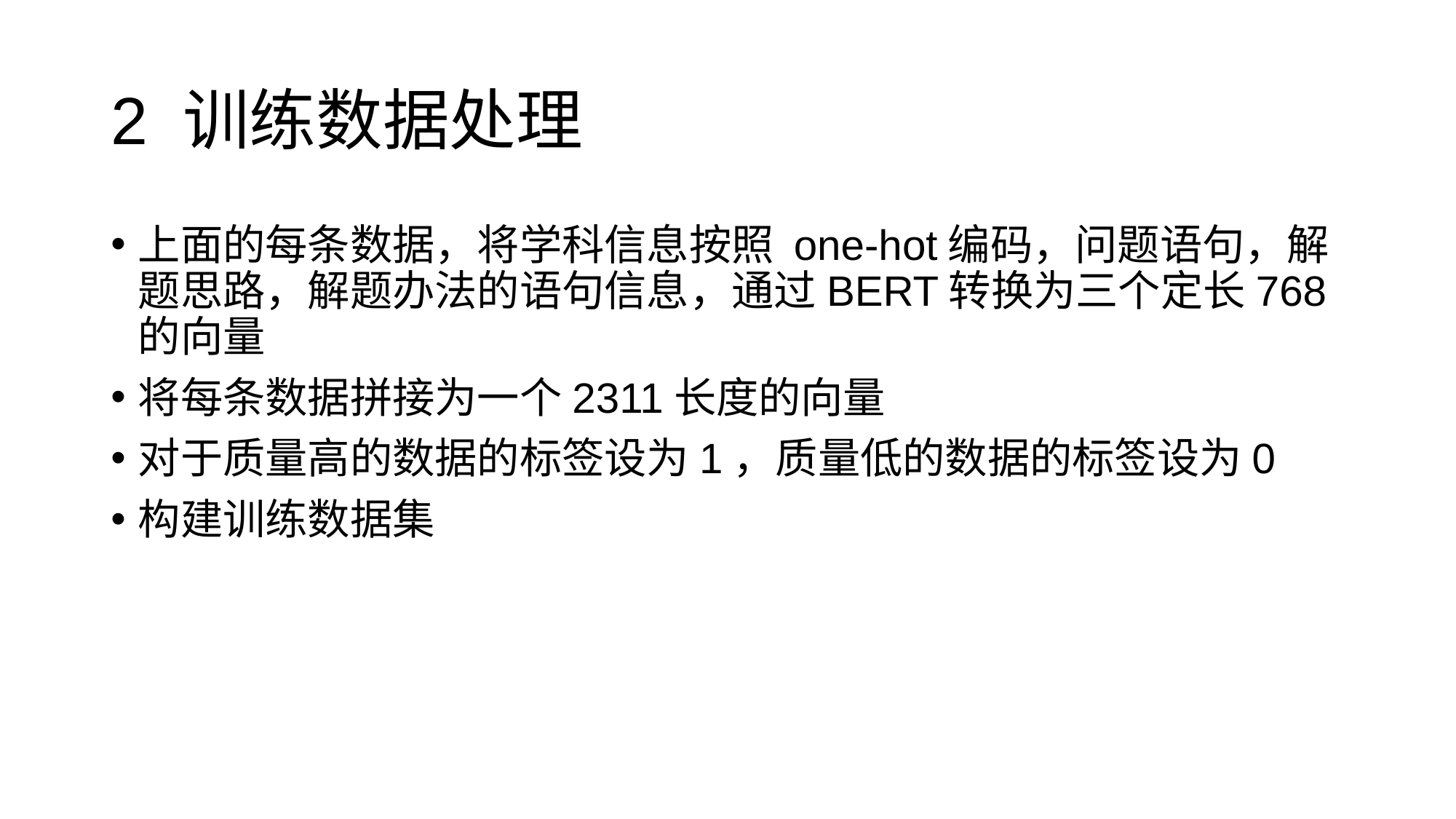

# 2 训练数据处理
上面的每条数据，将学科信息按照 one-hot编码，问题语句，解题思路，解题办法的语句信息，通过BERT转换为三个定长768的向量
将每条数据拼接为一个2311长度的向量
对于质量高的数据的标签设为1，质量低的数据的标签设为0
构建训练数据集